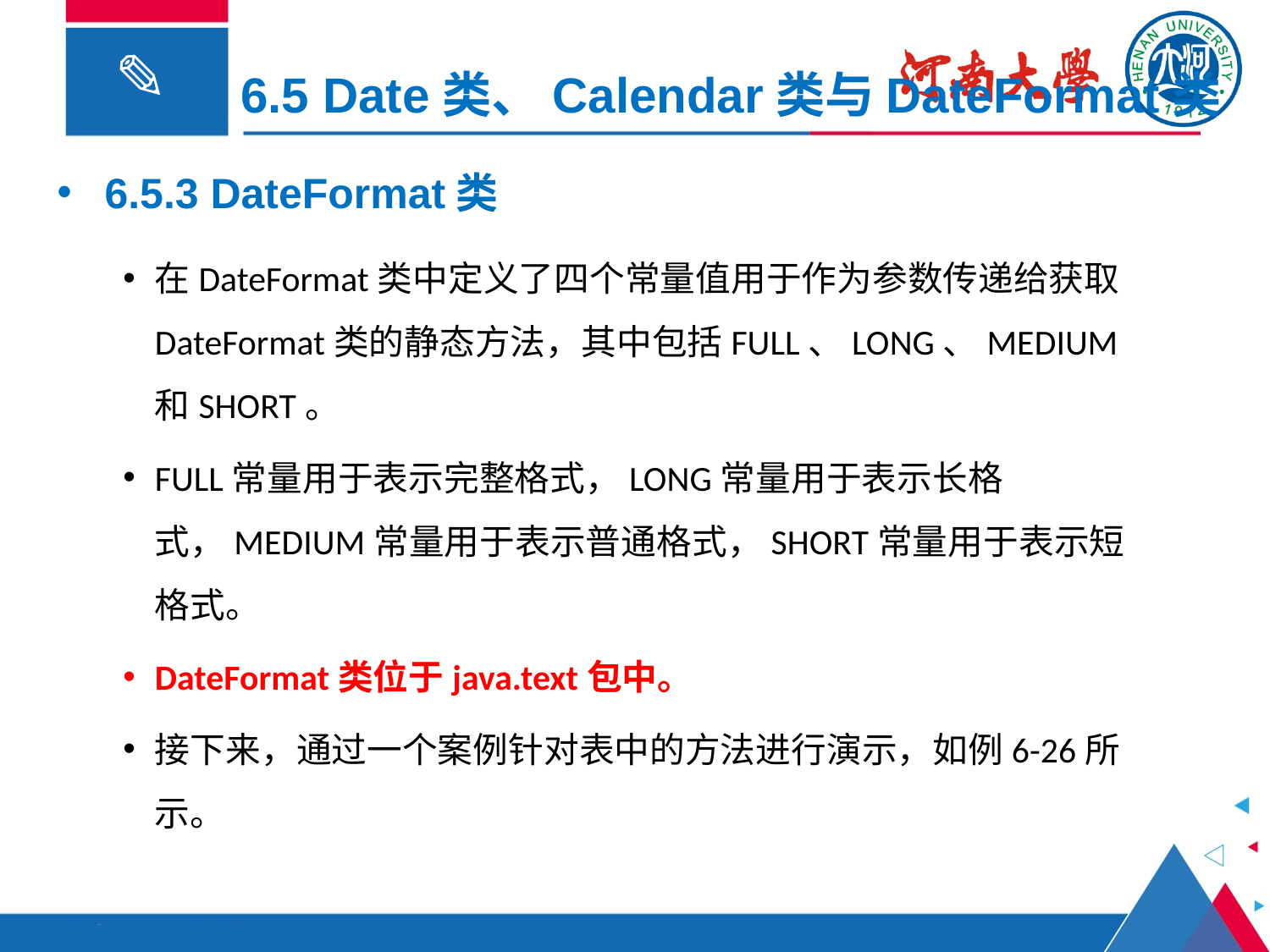

6.5 Date类、Calendar类与DateFormat类
6.5.3 DateFormat类
在DateFormat类中定义了四个常量值用于作为参数传递给获取DateFormat类的静态方法，其中包括FULL、LONG、MEDIUM和SHORT。
FULL常量用于表示完整格式，LONG常量用于表示长格式，MEDIUM常量用于表示普通格式，SHORT常量用于表示短格式。
DateFormat类位于java.text包中。
接下来，通过一个案例针对表中的方法进行演示，如例6-26所示。